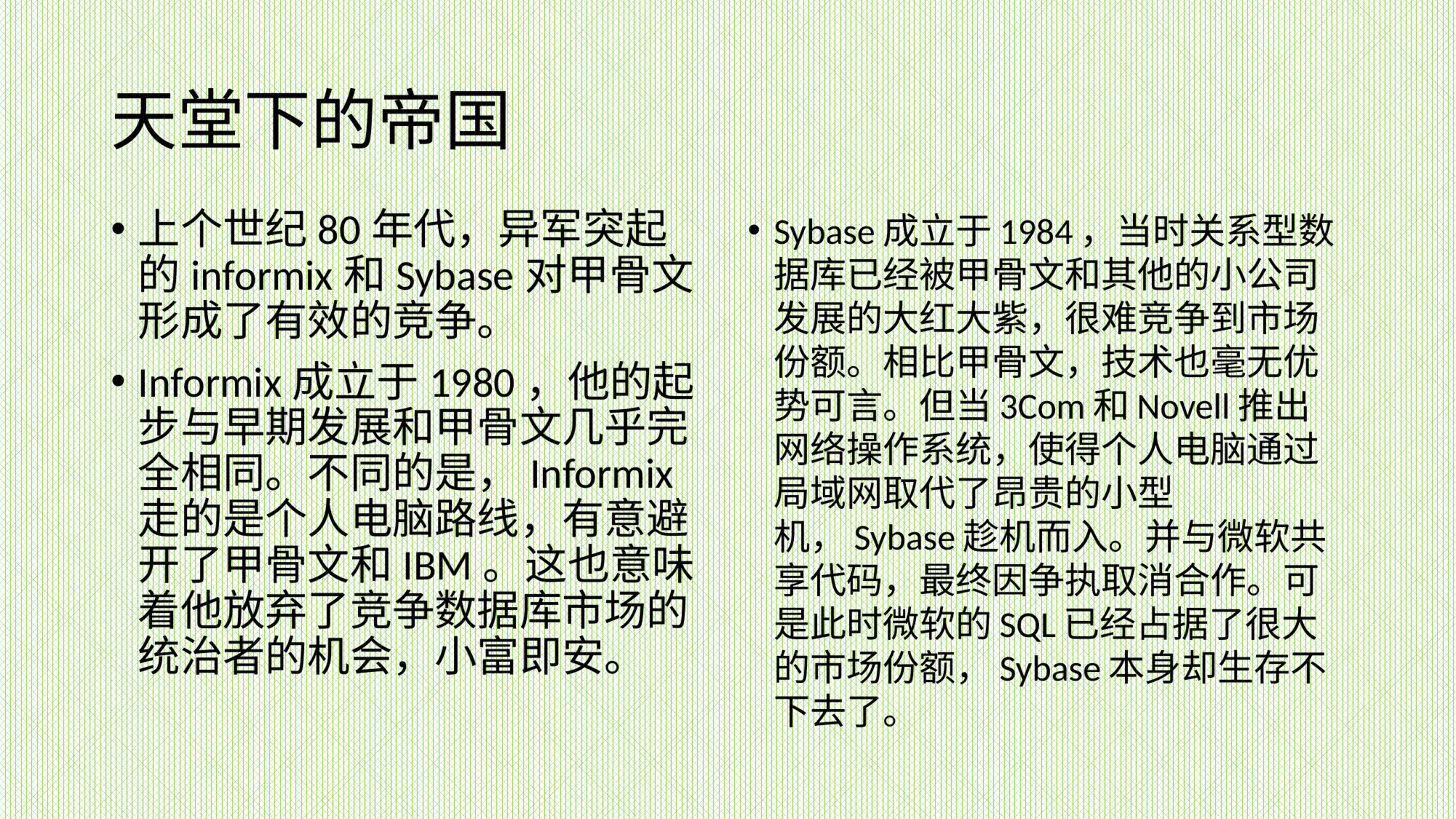

# 天堂下的帝国
Sybase成立于1984，当时关系型数据库已经被甲骨文和其他的小公司发展的大红大紫，很难竞争到市场份额。相比甲骨文，技术也毫无优势可言。但当3Com和Novell推出网络操作系统，使得个人电脑通过局域网取代了昂贵的小型机，Sybase趁机而入。并与微软共享代码，最终因争执取消合作。可是此时微软的SQL已经占据了很大的市场份额，Sybase本身却生存不下去了。
上个世纪80年代，异军突起的informix和Sybase对甲骨文形成了有效的竞争。
Informix成立于1980，他的起步与早期发展和甲骨文几乎完全相同。不同的是，Informix走的是个人电脑路线，有意避开了甲骨文和IBM。这也意味着他放弃了竞争数据库市场的统治者的机会，小富即安。